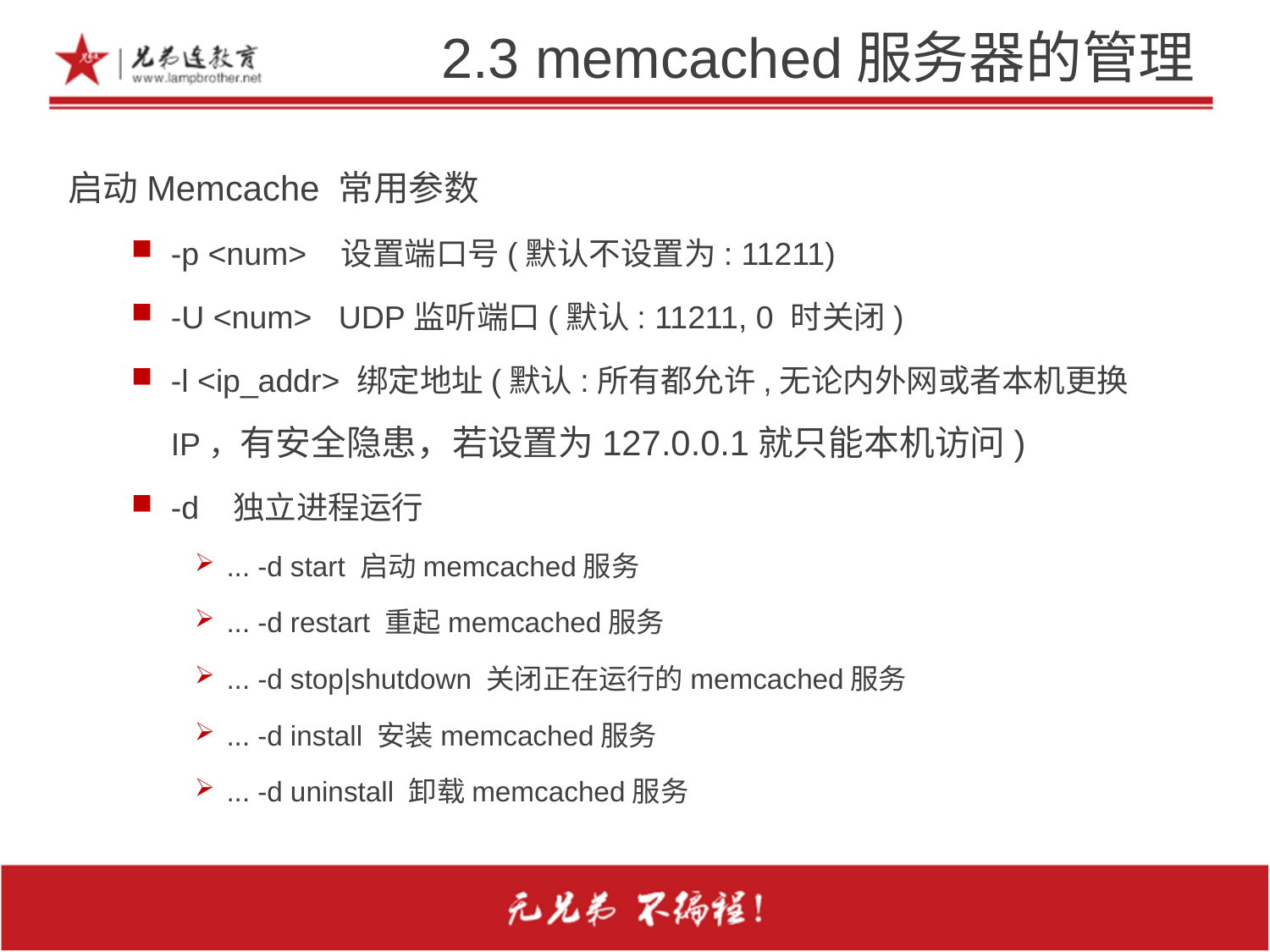

# 2.3 memcached服务器的管理
启动Memcache 常用参数
-p <num>   设置端口号(默认不设置为: 11211)
-U <num>   UDP监听端口(默认: 11211, 0 时关闭)
-l <ip_addr> 绑定地址(默认:所有都允许,无论内外网或者本机更换IP，有安全隐患，若设置为127.0.0.1就只能本机访问)
-d   独立进程运行
... -d start 启动memcached服务
... -d restart 重起memcached服务
... -d stop|shutdown 关闭正在运行的memcached服务
... -d install 安装memcached服务
... -d uninstall 卸载memcached服务